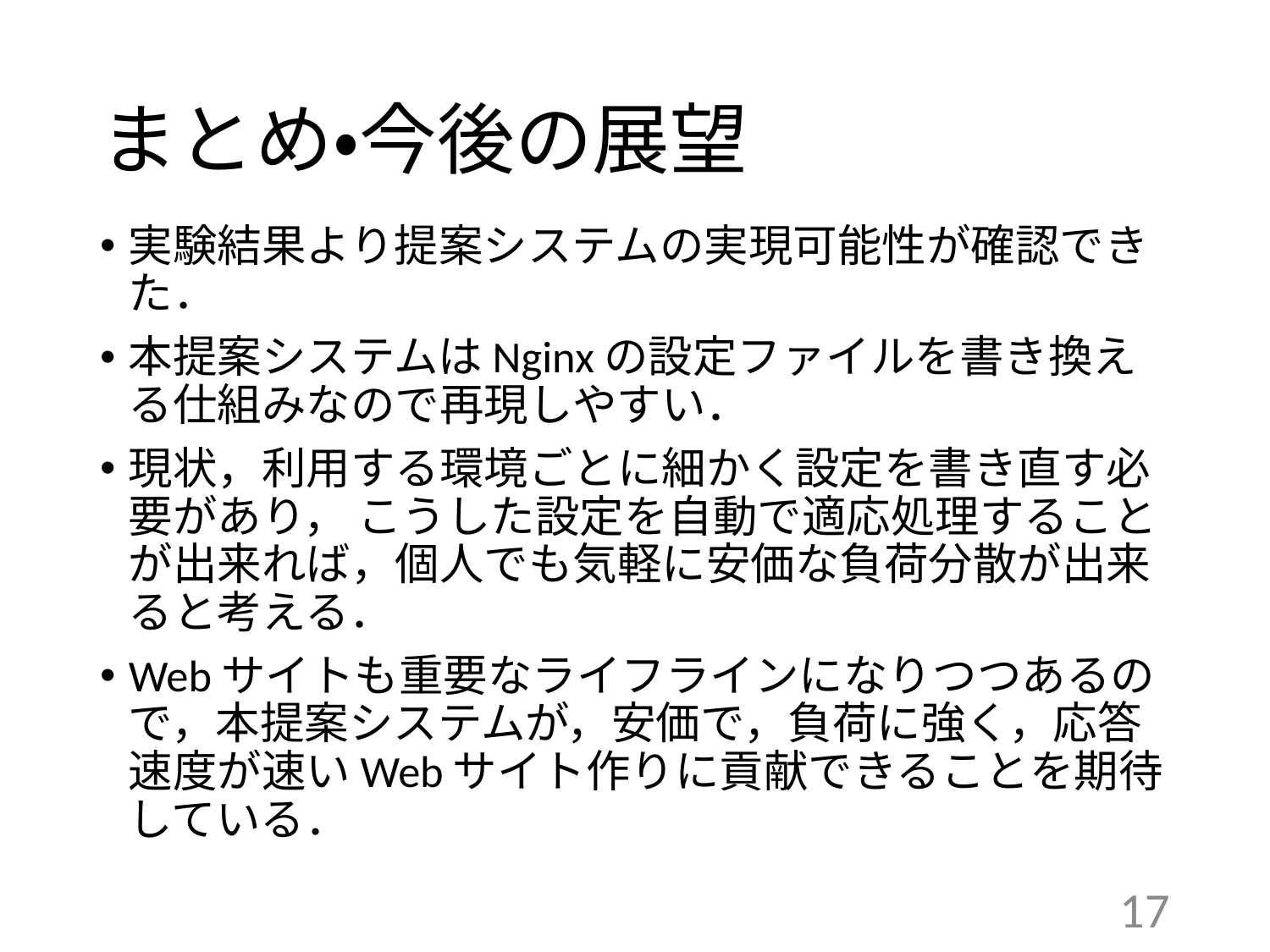

# まとめ・今後の展望
実験結果より提案システムの実現可能性が確認できた．
本提案システムはNginxの設定ファイルを書き換える仕組みなので再現しやすい．
現状，利用する環境ごとに細かく設定を書き直す必要があり， こうした設定を自動で適応処理することが出来れば，個人でも気軽に安価な負荷分散が出来ると考える．
Webサイトも重要なライフラインになりつつあるので，本提案システムが，安価で，負荷に強く，応答速度が速いWebサイト作りに貢献できることを期待している．
17